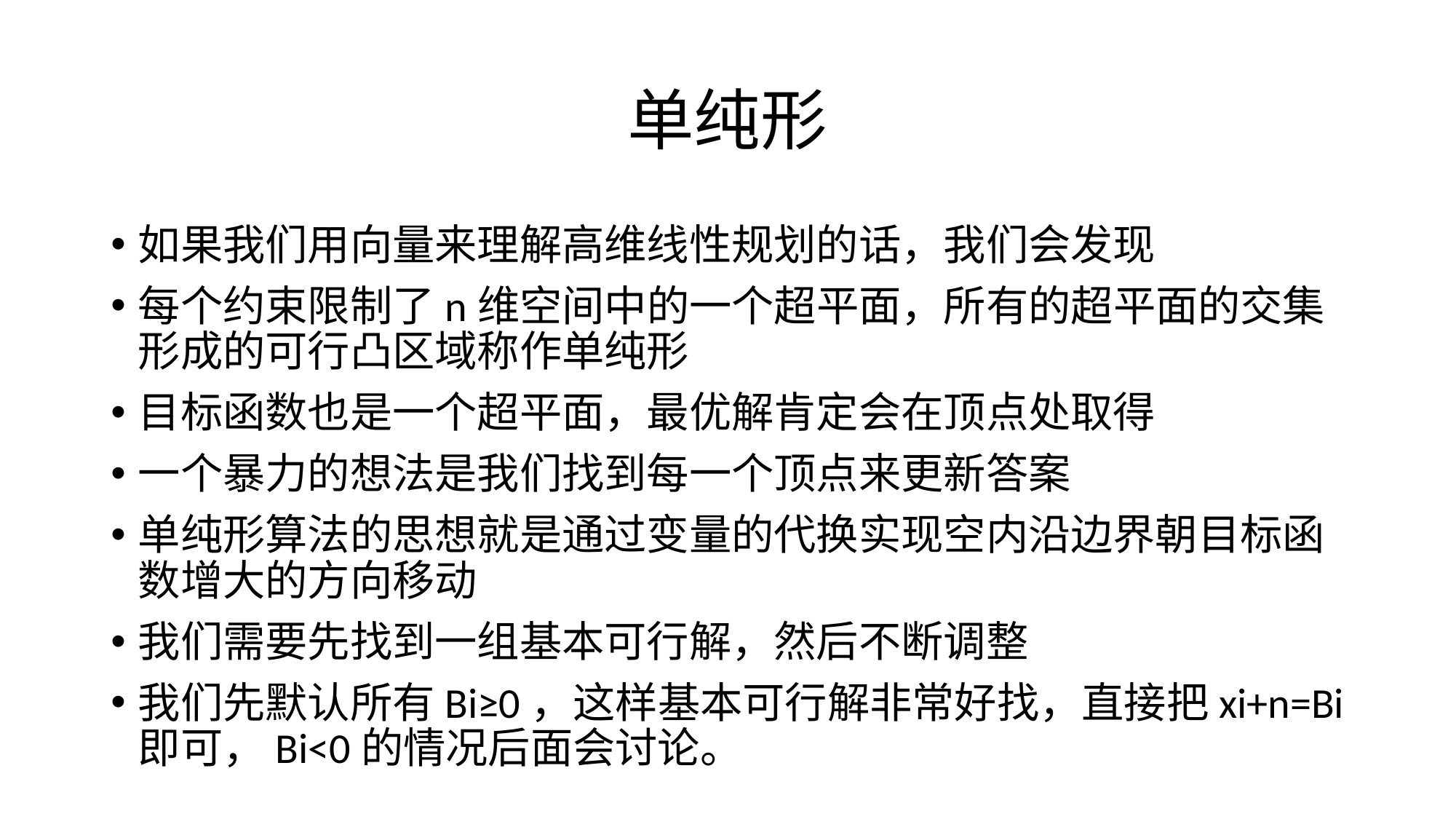

# 单纯形
如果我们用向量来理解高维线性规划的话，我们会发现
每个约束限制了n维空间中的一个超平面，所有的超平面的交集形成的可行凸区域称作单纯形
目标函数也是一个超平面，最优解肯定会在顶点处取得
一个暴力的想法是我们找到每一个顶点来更新答案
单纯形算法的思想就是通过变量的代换实现空内沿边界朝目标函数增大的方向移动
我们需要先找到一组基本可行解，然后不断调整
我们先默认所有Bi≥0，这样基本可行解非常好找，直接把xi+n=Bi即可，Bi<0的情况后面会讨论。